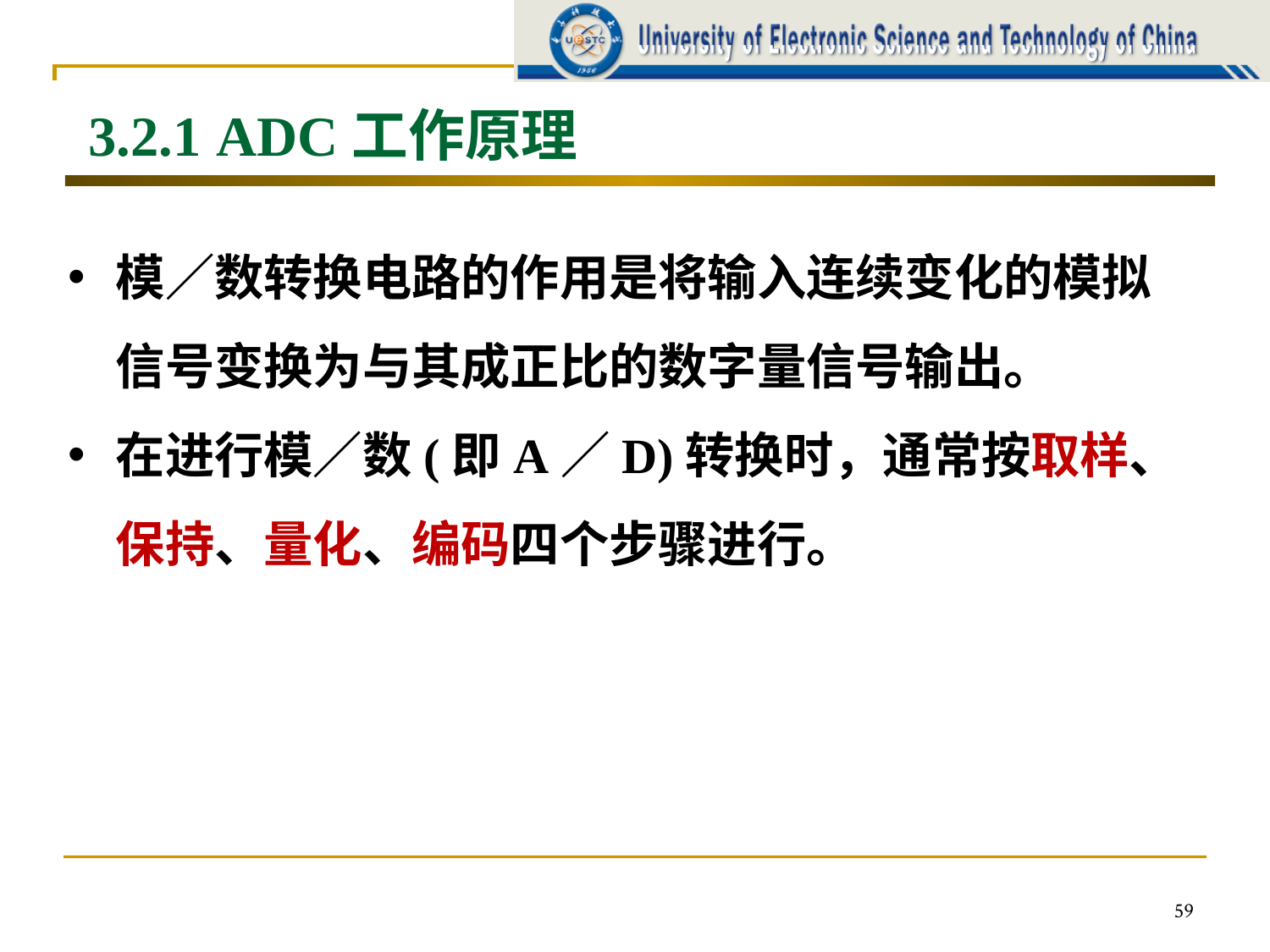

3.2.1 ADC工作原理
模／数转换电路的作用是将输入连续变化的模拟信号变换为与其成正比的数字量信号输出。
在进行模／数(即A／D)转换时，通常按取样、保持、量化、编码四个步骤进行。
59